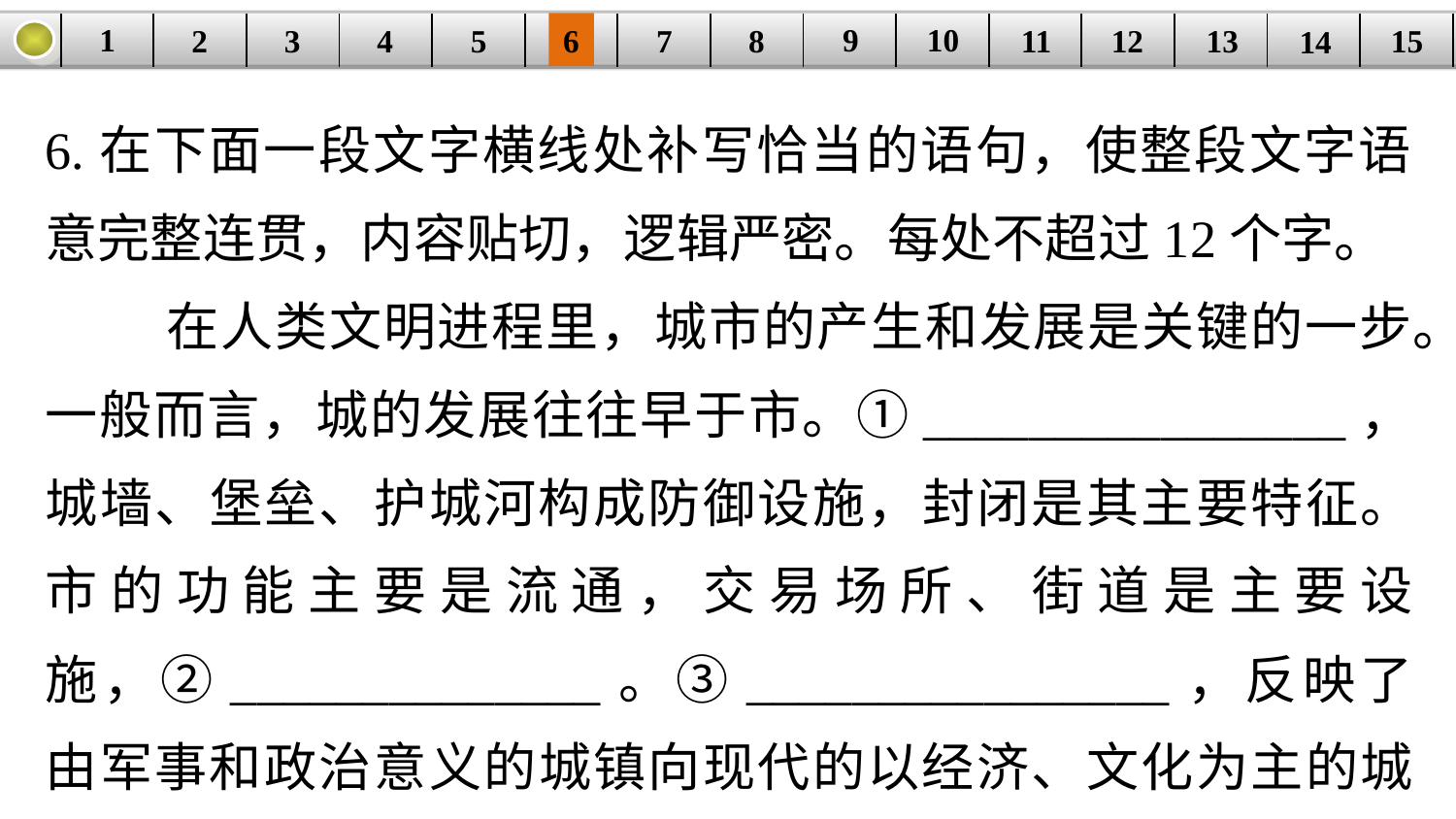

9
10
1
3
4
5
6
8
11
2
12
15
|  |  |  |  |  |  |  |  |  |  |  |  |  |  |  |
| --- | --- | --- | --- | --- | --- | --- | --- | --- | --- | --- | --- | --- | --- | --- |
7
13
14

6.在下面一段文字横线处补写恰当的语句，使整段文字语意完整连贯，内容贴切，逻辑严密。每处不超过12个字。
        在人类文明进程里，城市的产生和发展是关键的一步。一般而言，城的发展往往早于市。①________________，城墙、堡垒、护城河构成防御设施，封闭是其主要特征。市的功能主要是流通，交易场所、街道是主要设施，②______________。③________________，反映了由军事和政治意义的城镇向现代的以经济、文化为主的城市的发展走向。